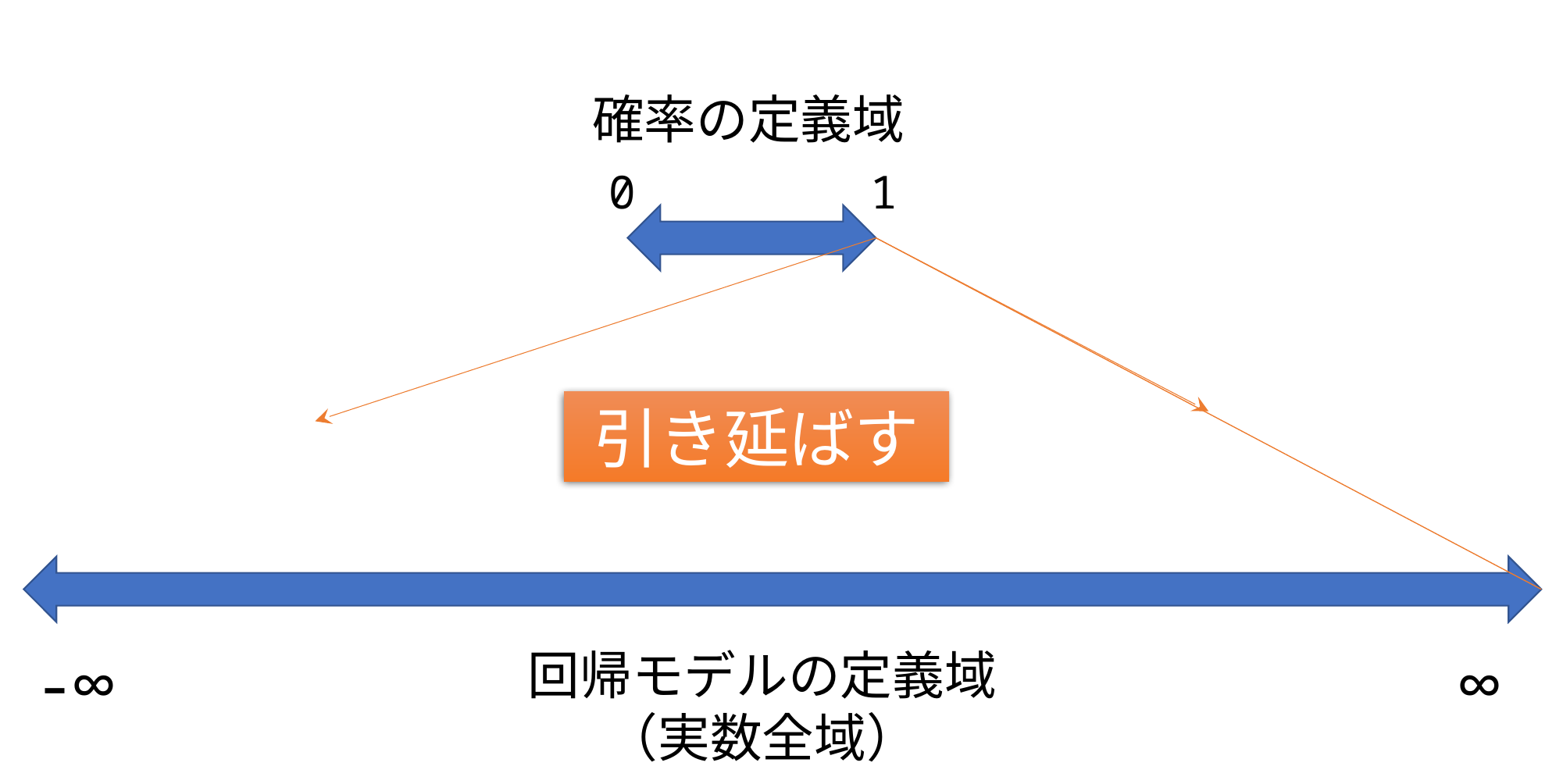

確率の定義域
0
1

引き延ばす

回帰モデルの定義域
（実数全域）
-∞
∞